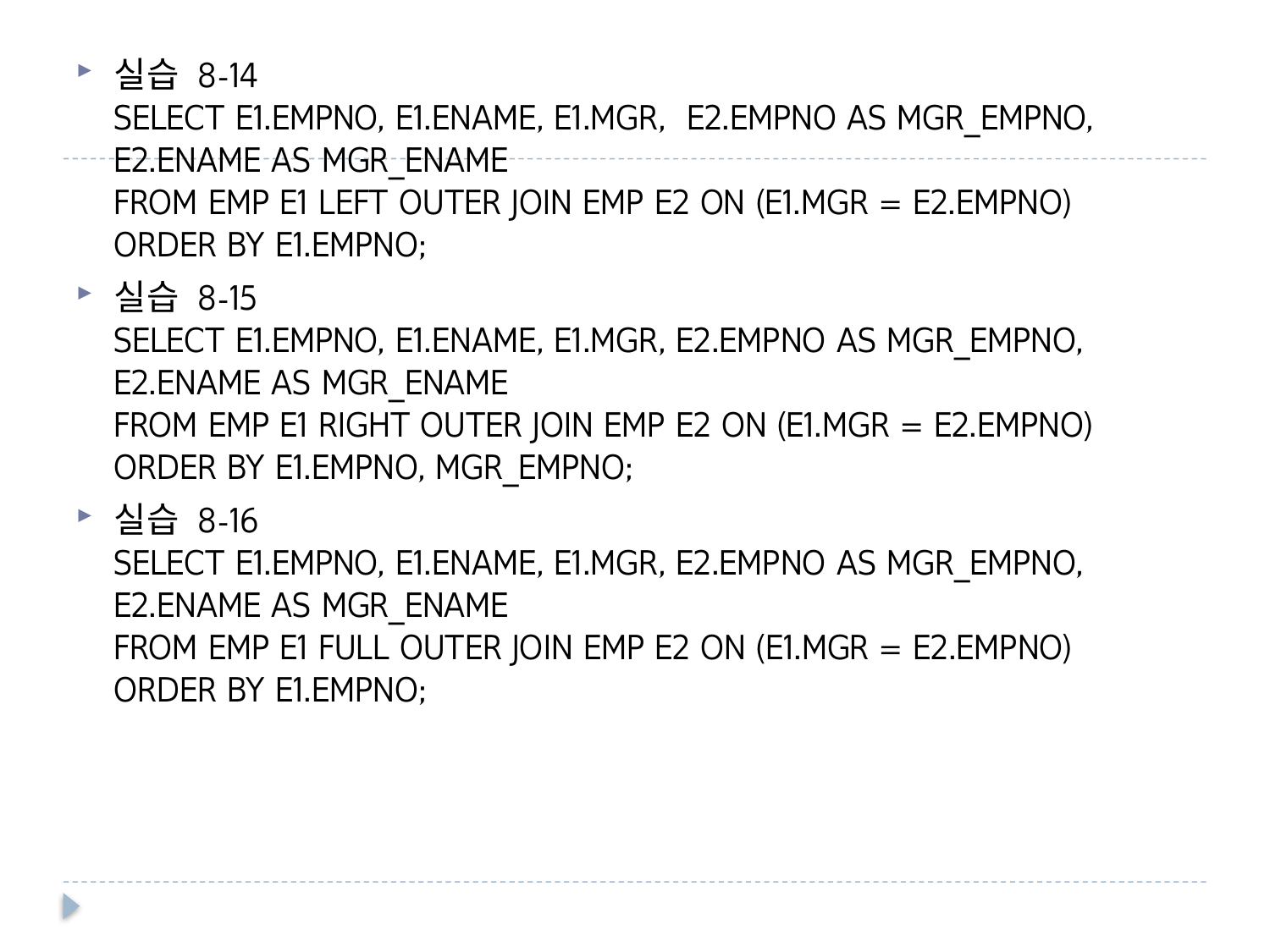

실습 8-14
SELECT E1.EMPNO, E1.ENAME, E1.MGR,  E2.EMPNO AS MGR_EMPNO,       E2.ENAME AS MGR_ENAME
FROM EMP E1 LEFT OUTER JOIN EMP E2 ON (E1.MGR = E2.EMPNO)
ORDER BY E1.EMPNO;
실습 8-15
SELECT E1.EMPNO, E1.ENAME, E1.MGR, E2.EMPNO AS MGR_EMPNO,       E2.ENAME AS MGR_ENAME
FROM EMP E1 RIGHT OUTER JOIN EMP E2 ON (E1.MGR = E2.EMPNO)
ORDER BY E1.EMPNO, MGR_EMPNO;
실습 8-16
SELECT E1.EMPNO, E1.ENAME, E1.MGR, E2.EMPNO AS MGR_EMPNO,       E2.ENAME AS MGR_ENAME
FROM EMP E1 FULL OUTER JOIN EMP E2 ON (E1.MGR = E2.EMPNO)
ORDER BY E1.EMPNO;